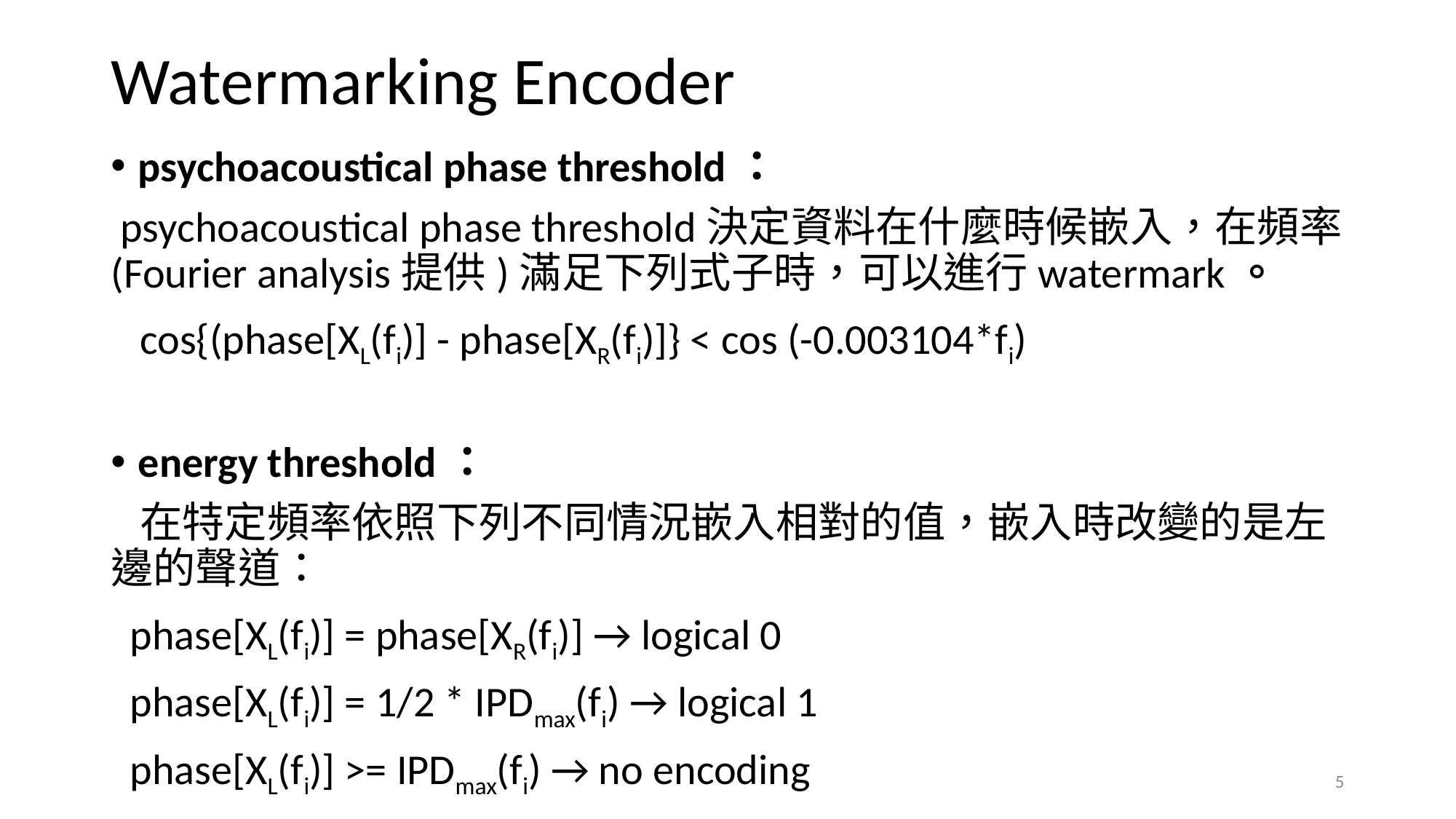

# Watermarking Encoder
psychoacoustical phase threshold：
 psychoacoustical phase threshold決定資料在什麼時候嵌入，在頻率(Fourier analysis提供)滿足下列式子時，可以進行watermark。
   cos{(phase[XL(fi)] - phase[XR(fi)]} < cos (-0.003104*fi)

energy threshold：
  在特定頻率依照下列不同情況嵌入相對的值，嵌入時改變的是左邊的聲道：
  phase[XL(fi)] = phase[XR(fi)] → logical 0
  phase[XL(fi)] = 1/2 * IPDmax(fi) → logical 1
  phase[XL(fi)] >= IPDmax(fi) → no encoding

5